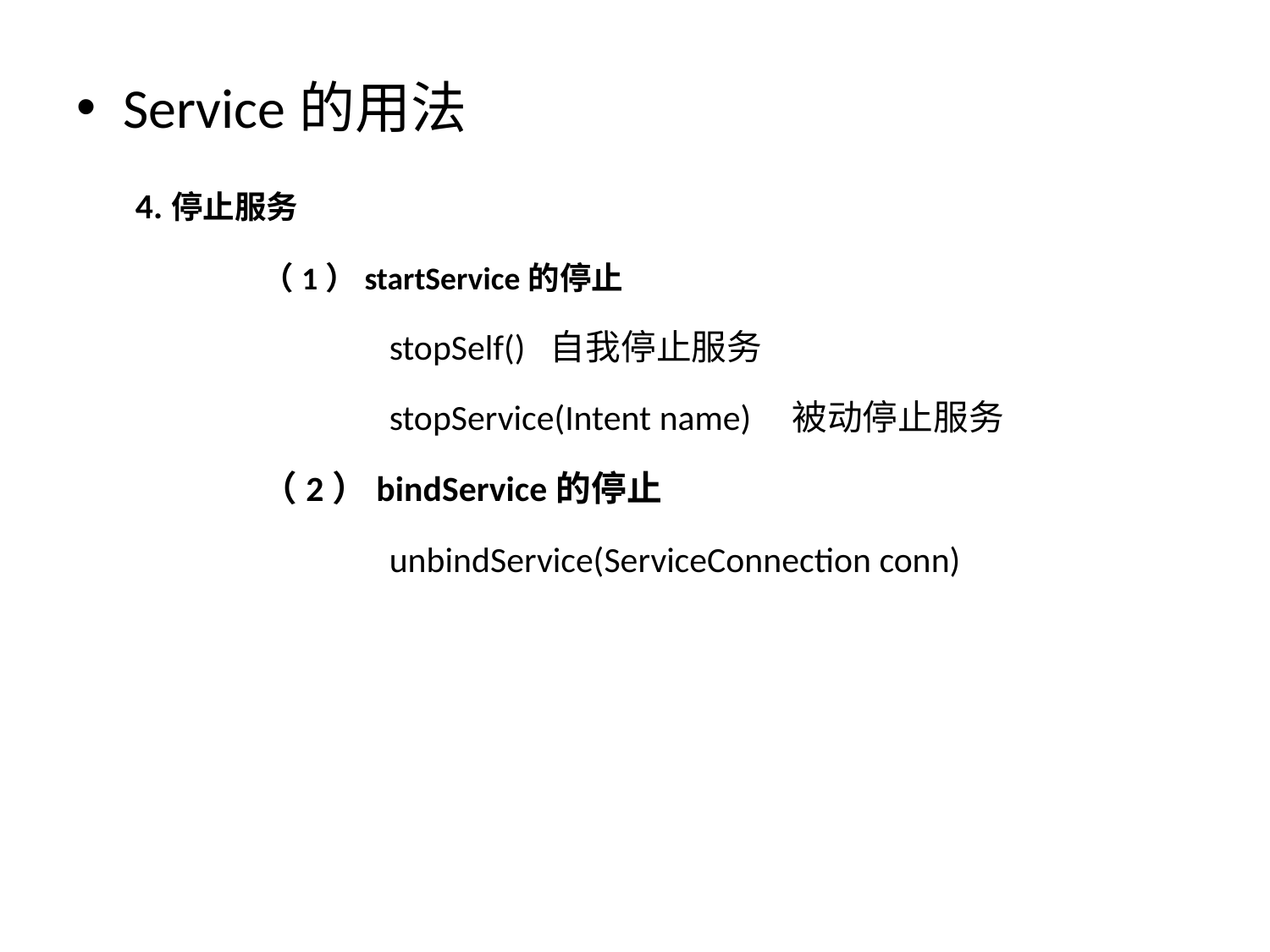

Service的用法
	4.停止服务
		（1）startService的停止
			stopSelf()  自我停止服务
			stopService(Intent name)    被动停止服务
		（2）bindService的停止
			unbindService(ServiceConnection conn)